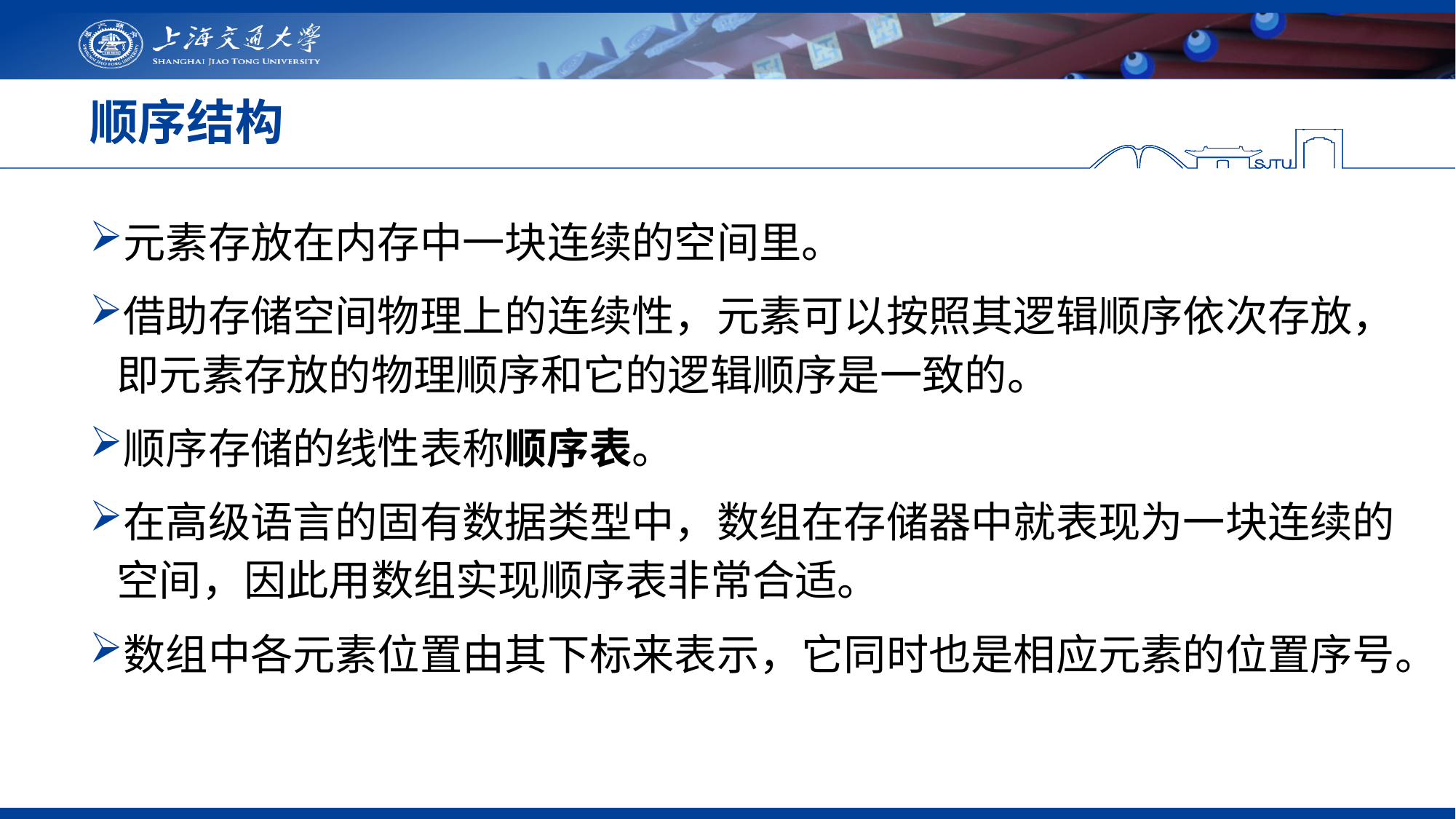

# 顺序结构
元素存放在内存中一块连续的空间里。
借助存储空间物理上的连续性，元素可以按照其逻辑顺序依次存放，即元素存放的物理顺序和它的逻辑顺序是一致的。
顺序存储的线性表称顺序表。
在高级语言的固有数据类型中，数组在存储器中就表现为一块连续的空间，因此用数组实现顺序表非常合适。
数组中各元素位置由其下标来表示，它同时也是相应元素的位置序号。